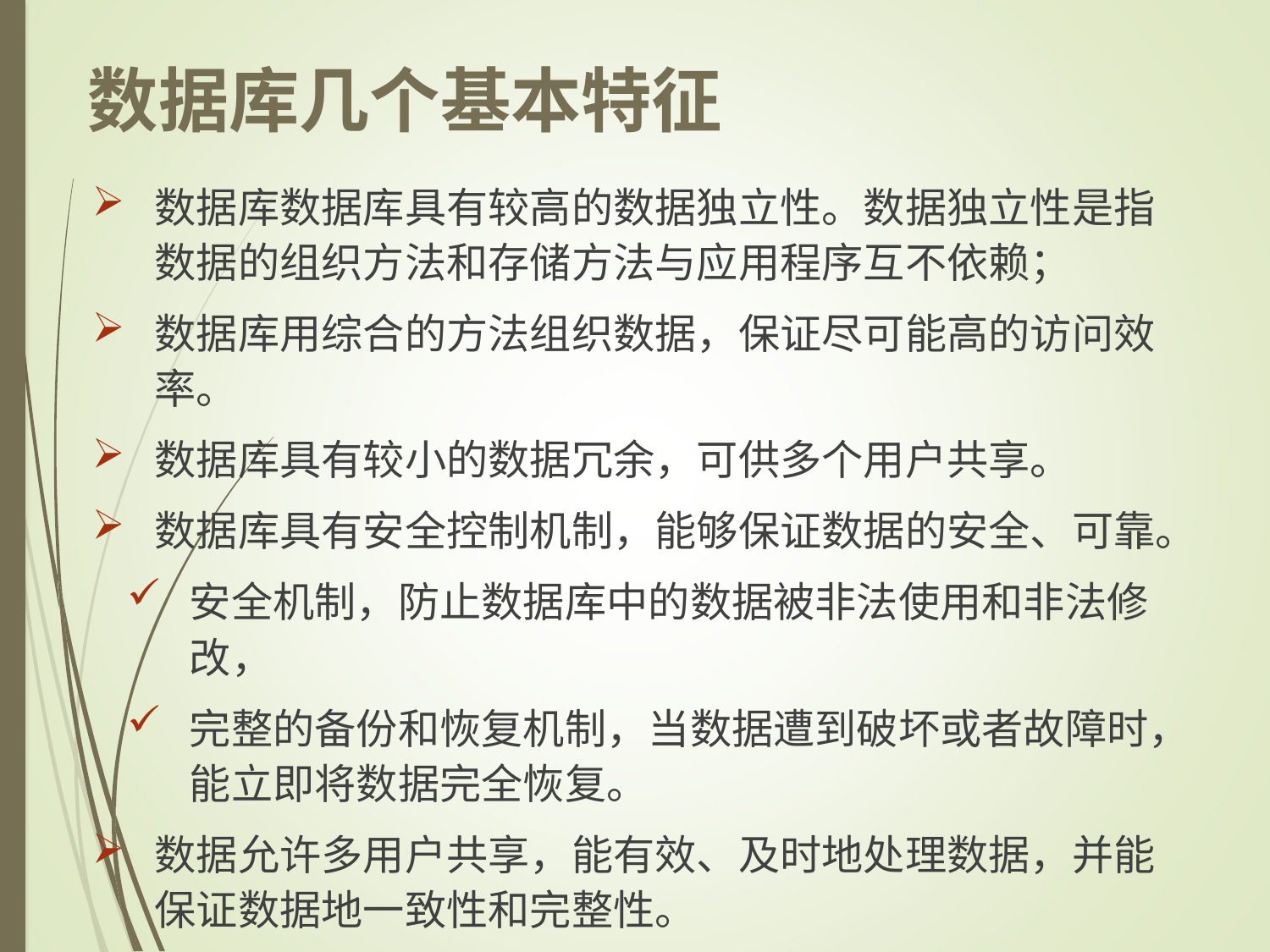

数据库几个基本特征

数据库数据库具有较高的数据独立性。数据独立性是指数据的组织方法和存储方法与应用程序互不依赖；
数据库用综合的方法组织数据，保证尽可能高的访问效率。
数据库具有较小的数据冗余，可供多个用户共享。
数据库具有安全控制机制，能够保证数据的安全、可靠。
安全机制，防止数据库中的数据被非法使用和非法修改，
完整的备份和恢复机制，当数据遭到破坏或者故障时，能立即将数据完全恢复。
数据允许多用户共享，能有效、及时地处理数据，并能保证数据地一致性和完整性。